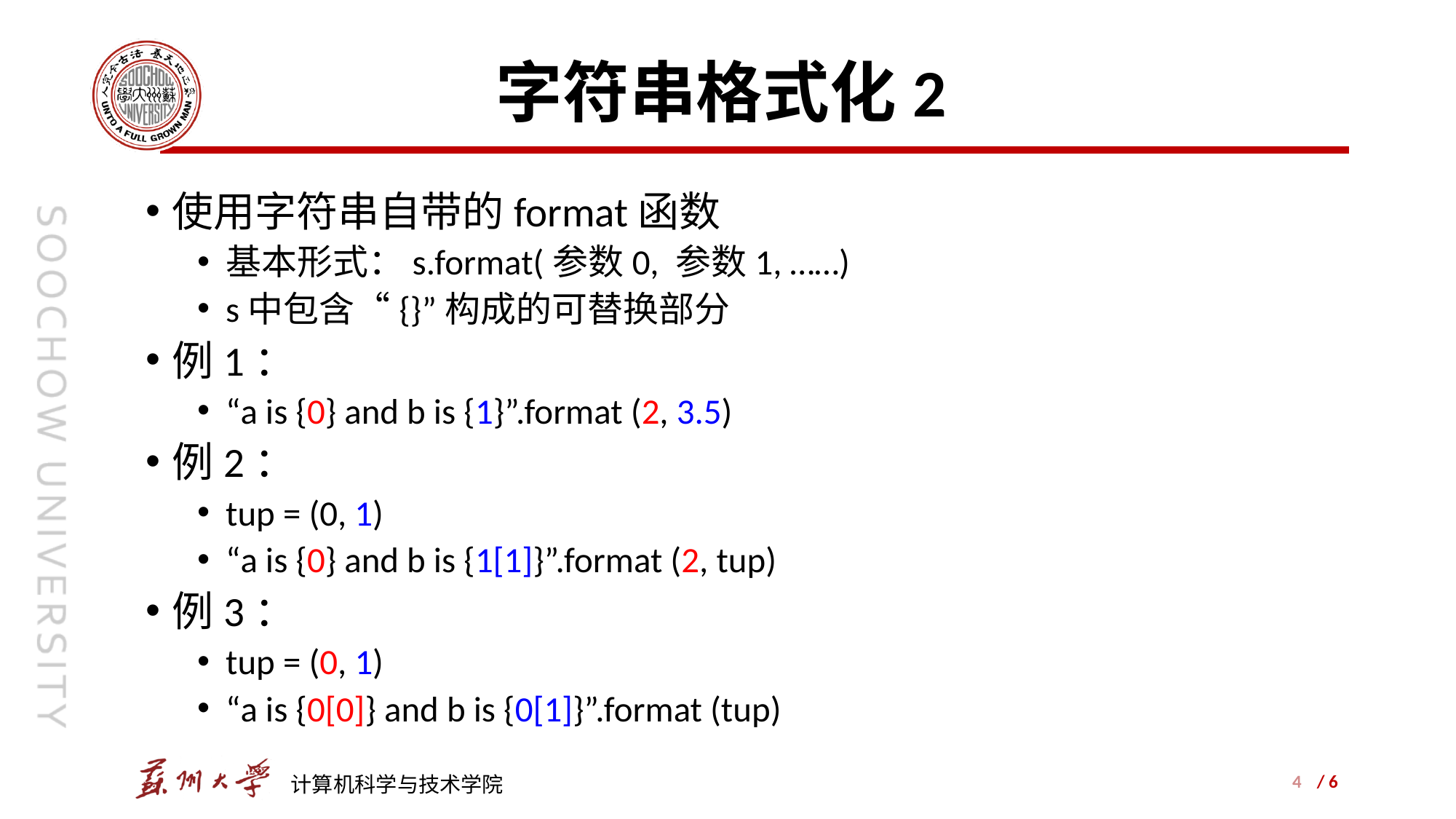

# 字符串格式化2
使用字符串自带的format函数
基本形式：s.format(参数0, 参数1, ……)
s中包含“{}”构成的可替换部分
例1：
“a is {0} and b is {1}”.format (2, 3.5)
例2：
tup = (0, 1)
“a is {0} and b is {1[1]}”.format (2, tup)
例3：
tup = (0, 1)
“a is {0[0]} and b is {0[1]}”.format (tup)
4